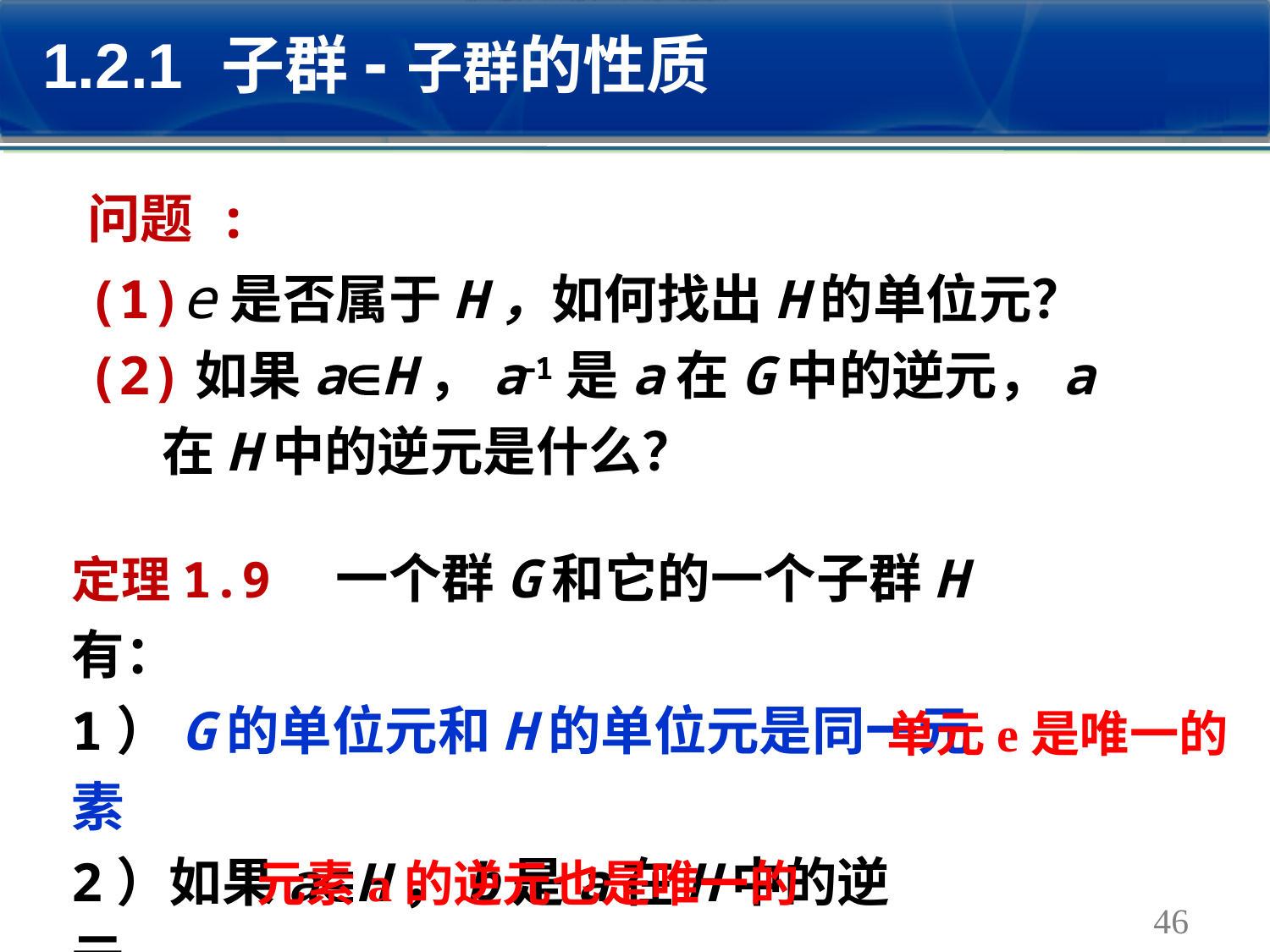

1.2.1 子群-子群的性质
问题 :
(1)e是否属于H，如何找出H的单位元？
(2)如果a∈H，a−1是a在G中的逆元，a在H中的逆元是什么？
定理1.9　一个群G和它的一个子群H有：
1）G的单位元和H的单位元是同一元素
2）如果a∈H，b是a在H中的逆元，
   a−1是a在G中的逆元，则b=a−1。
单元e是唯一的
元素a的逆元也是唯一的
46